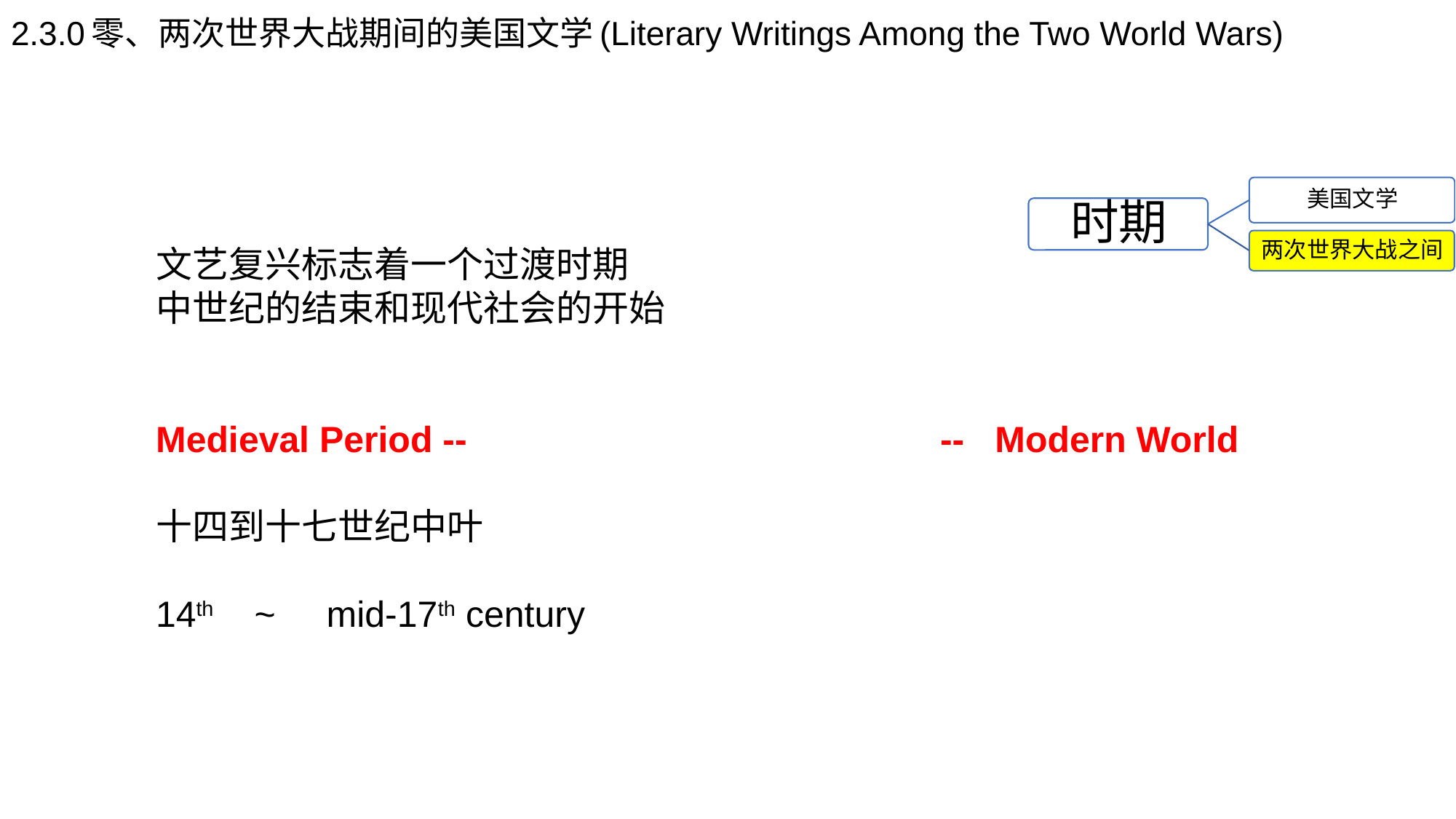

# 2.3.0零、两次世界大战期间的美国文学(Literary Writings Among the Two World Wars)
时期

美国文学

两次世界大战之间
文艺复兴标志着一个过渡时期
中世纪的结束和现代社会的开始

Medieval Period -- 					  --   Modern World

十四到十七世纪中叶

14th    ~     mid-17th century